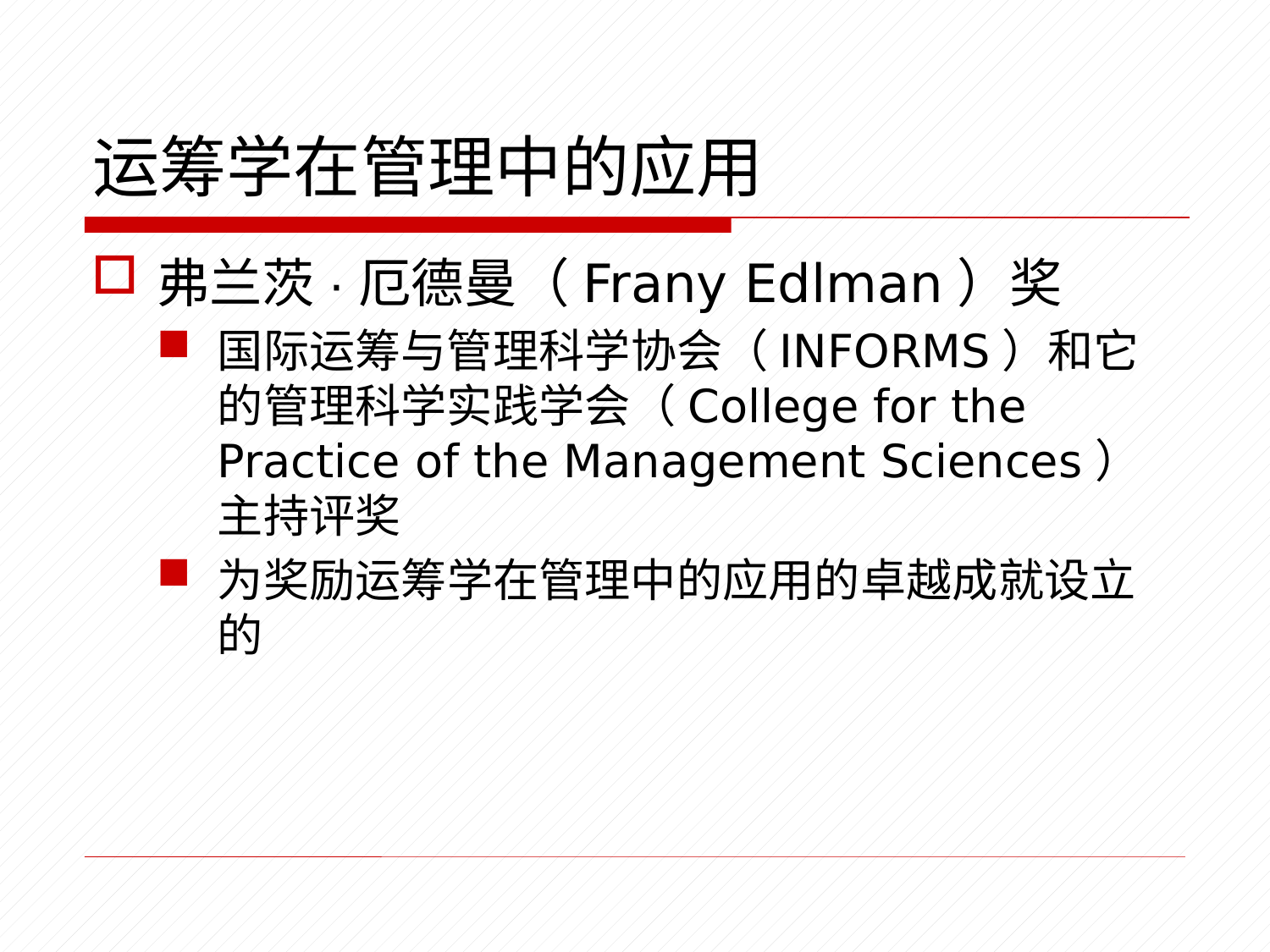

# 运筹学在管理中的应用
弗兰茨·厄德曼（Frany Edlman）奖
国际运筹与管理科学协会（INFORMS）和它的管理科学实践学会（College for the Practice of the Management Sciences）主持评奖
为奖励运筹学在管理中的应用的卓越成就设立的